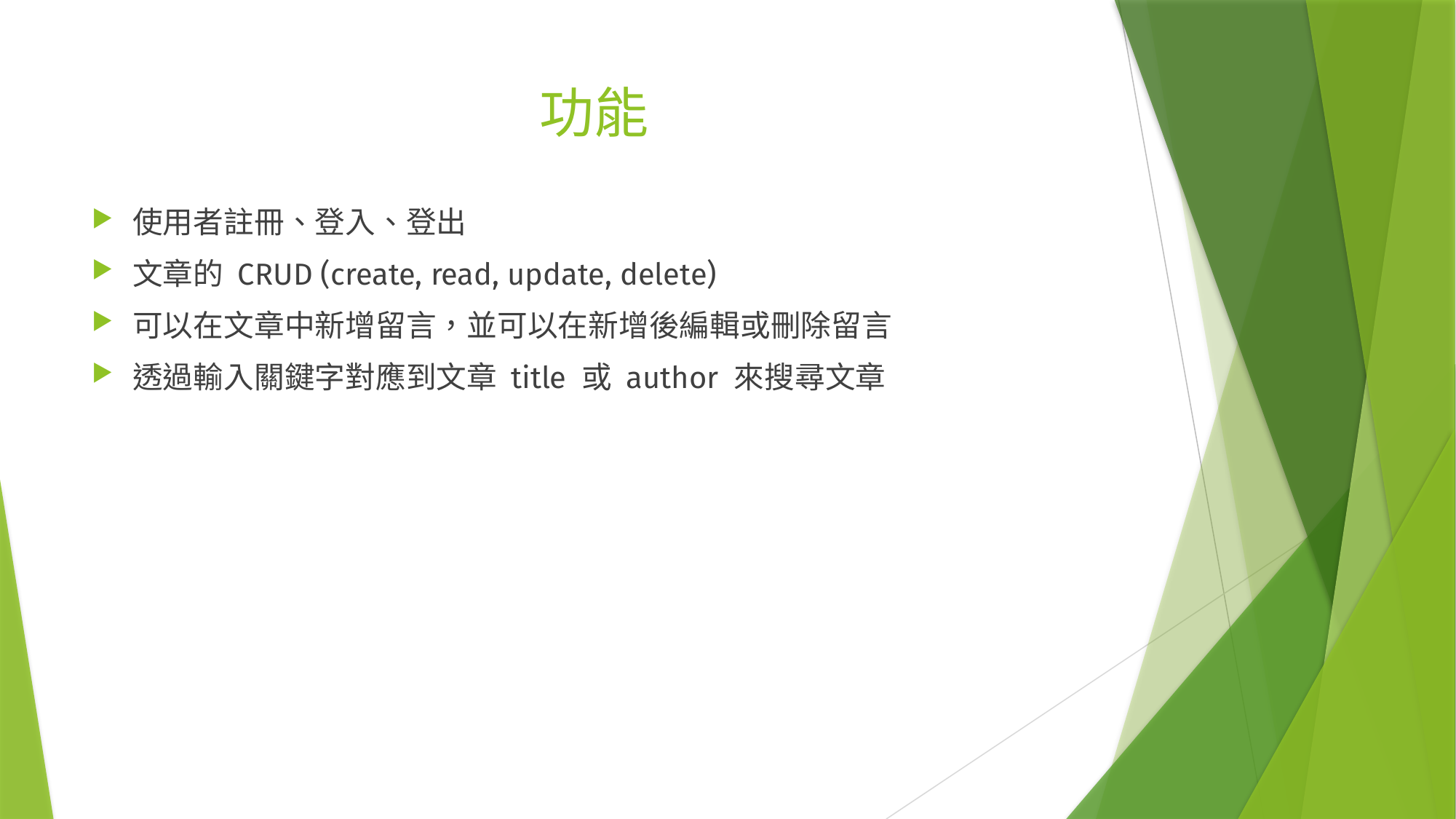

# 功能
使用者註冊、登入、登出
文章的 CRUD (create, read, update, delete)
可以在文章中新增留言，並可以在新增後編輯或刪除留言
透過輸入關鍵字對應到文章 title 或 author 來搜尋文章